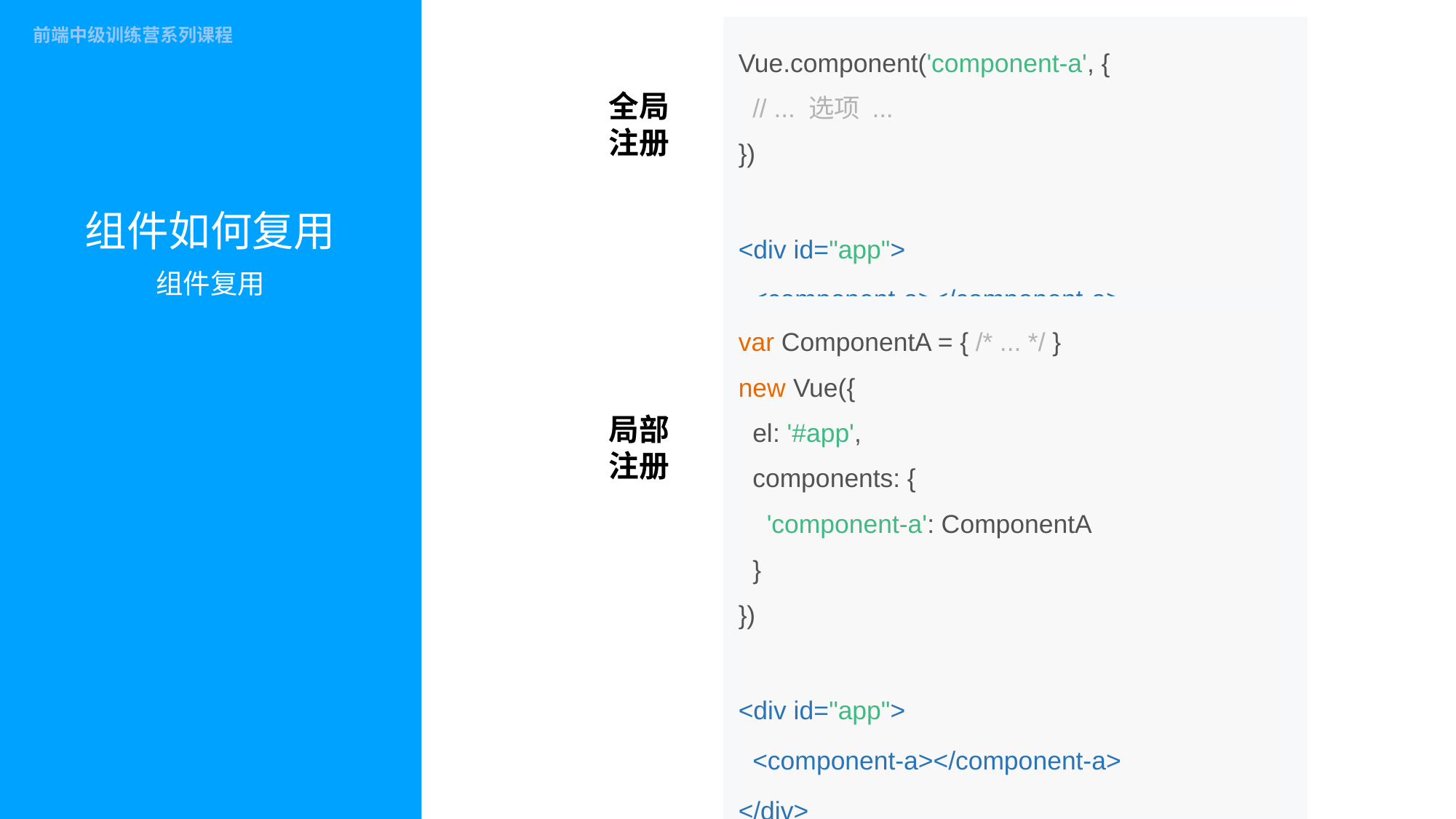

Vue.component('component-a', {
  // ... 选项 ...
})

<div id="app">
  <component-a></component-a>
</div>
全局
注册
# 组件如何复用
组件复用
var ComponentA = { /* ... */ }
new Vue({
  el: '#app',
  components: {
    'component-a': ComponentA
  }
})

<div id="app">
  <component-a></component-a>
</div>

局部
注册